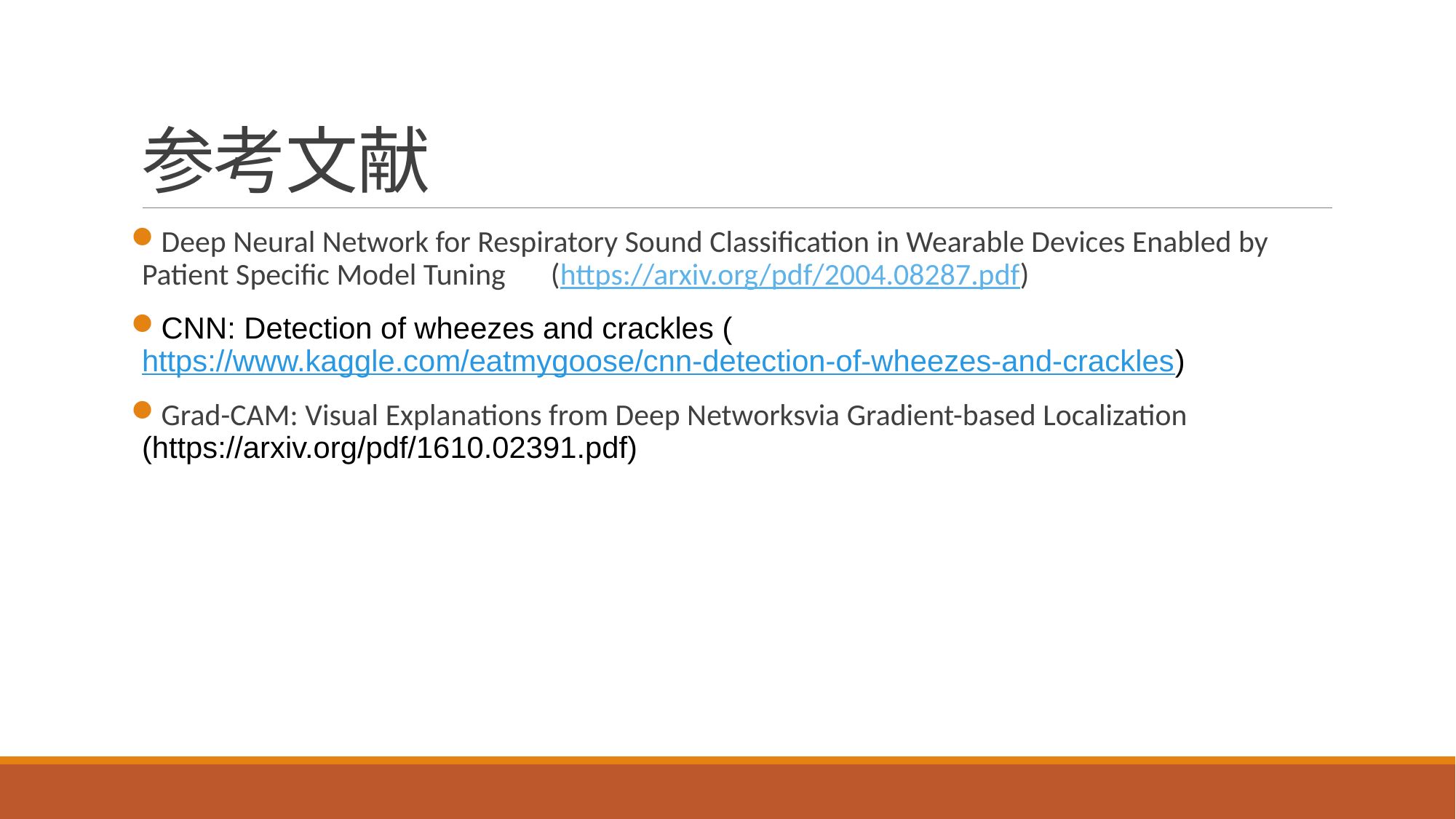

# 参考文献
Deep Neural Network for Respiratory Sound Classification in Wearable Devices Enabled by Patient Specific Model Tuning　(https://arxiv.org/pdf/2004.08287.pdf)
CNN: Detection of wheezes and crackles (https://www.kaggle.com/eatmygoose/cnn-detection-of-wheezes-and-crackles)
Grad-CAM: Visual Explanations from Deep Networksvia Gradient-based Localization (https://arxiv.org/pdf/1610.02391.pdf)